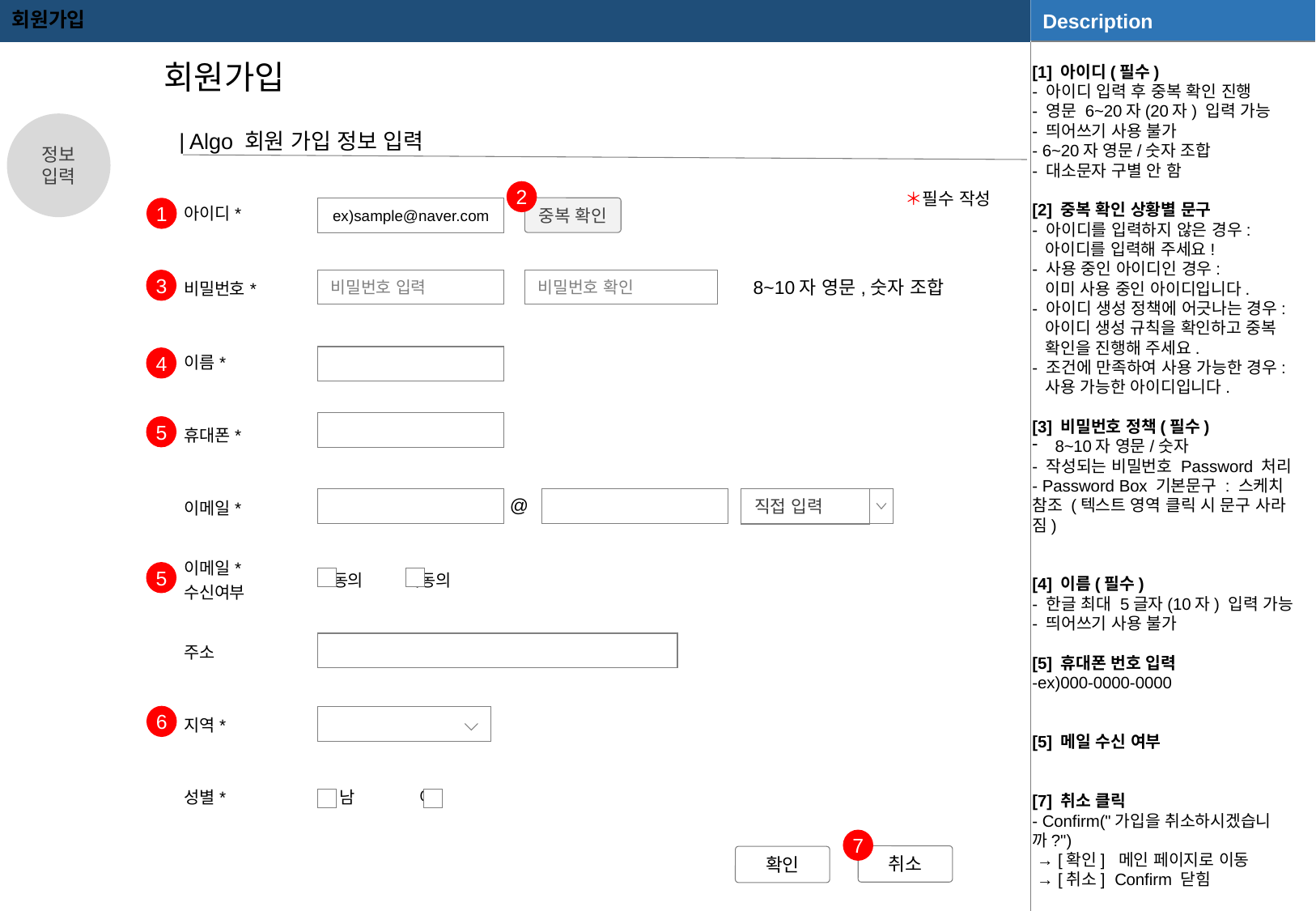

회원가입

[1] 아이디(필수)
- 아이디 입력 후 중복 확인 진행
- 영문 6~20자(20자) 입력 가능
- 띄어쓰기 사용 불가
- 6~20자 영문/숫자 조합
- 대소문자 구별 안 함

[2] 중복 확인 상황별 문구
- 아이디를 입력하지 않은 경우:
  아이디를 입력해 주세요!
- 사용 중인 아이디인 경우:
  이미 사용 중인 아이디입니다.
- 아이디 생성 정책에 어긋나는 경우:
  아이디 생성 규칙을 확인하고 중복
  확인을 진행해 주세요.
- 조건에 만족하여 사용 가능한 경우:
  사용 가능한 아이디입니다.

[3] 비밀번호 정책(필수)
8~10자 영문/숫자
- 작성되는 비밀번호 Password 처리
- Password Box 기본문구 : 스케치 참조 (텍스트 영역 클릭 시 문구 사라짐)

[4] 이름(필수)
- 한글 최대 5글자(10자) 입력 가능
- 띄어쓰기 사용 불가

[5] 휴대폰 번호 입력
-ex)000-0000-0000

[5] 메일 수신 여부

[7] 취소 클릭
- Confirm("가입을 취소하시겠습니까?")
 → [확인]  메인 페이지로 이동
 → [취소]  Confirm 닫힘

회원가입
정보
입력
| Algo 회원 가입 정보 입력
| 아이디\* |  |
| --- | --- |
| 비밀번호\* |  |
| 이름\* |  |
| 휴대폰\* |  |
| 이메일\* |  |
| 이메일\* 수신여부 | 동의 미동의 |
| 주소 |  |
| 지역\* |  |
| 성별\* | 남 여 |
2
＊필수 작성
1
중복 확인

ex)sample@naver.com
3
비밀번호 입력
비밀번호 확인
8~10자 영문,숫자 조합

4

5
@
직접 입력

5

6

7
취소
확인